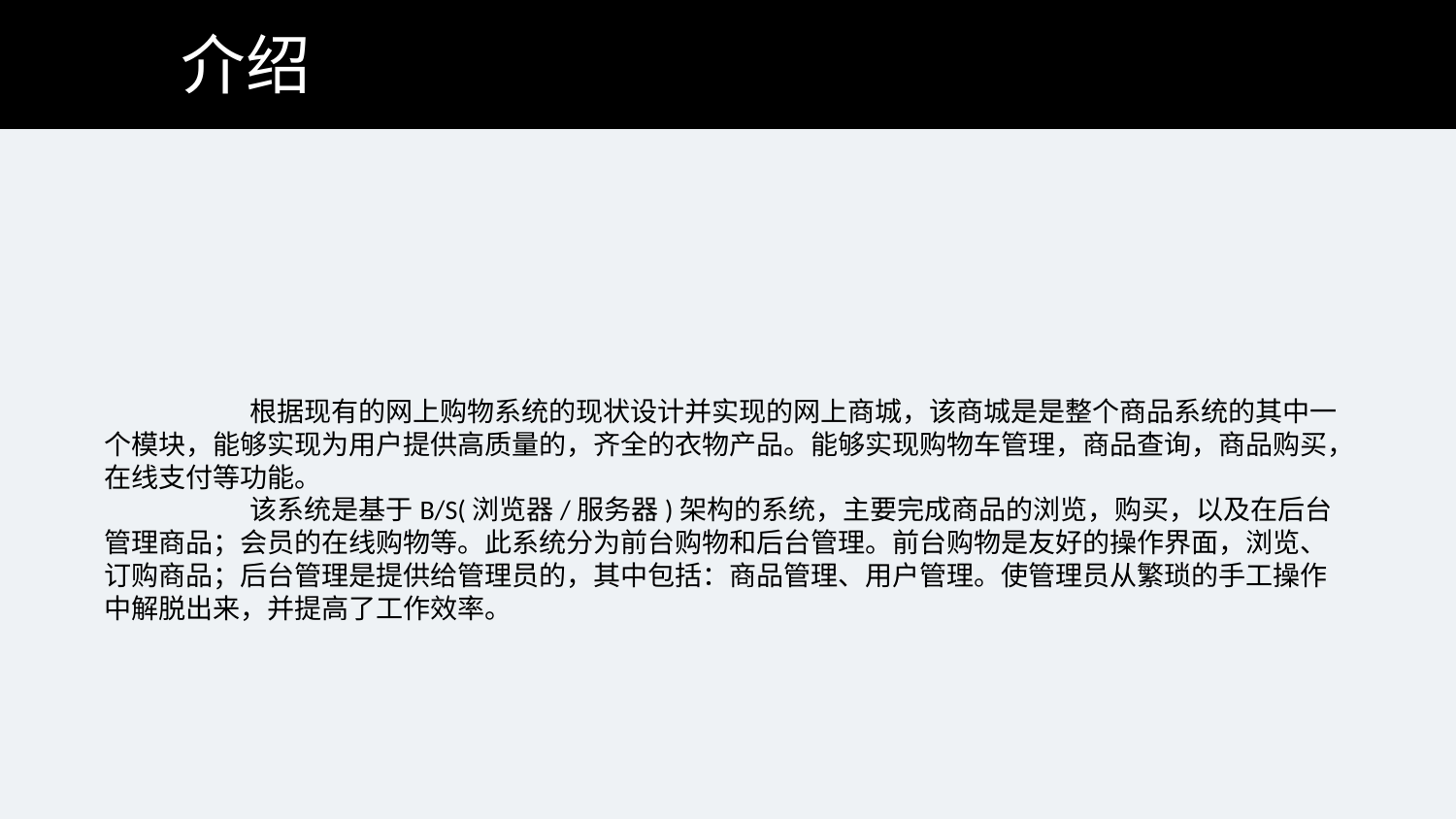

介绍
	根据现有的网上购物系统的现状设计并实现的网上商城，该商城是是整个商品系统的其中一个模块，能够实现为用户提供高质量的，齐全的衣物产品。能够实现购物车管理，商品查询，商品购买，在线支付等功能。
	该系统是基于B/S(浏览器/服务器)架构的系统，主要完成商品的浏览，购买，以及在后台管理商品；会员的在线购物等。此系统分为前台购物和后台管理。前台购物是友好的操作界面，浏览、订购商品；后台管理是提供给管理员的，其中包括：商品管理、用户管理。使管理员从繁琐的手工操作中解脱出来，并提高了工作效率。